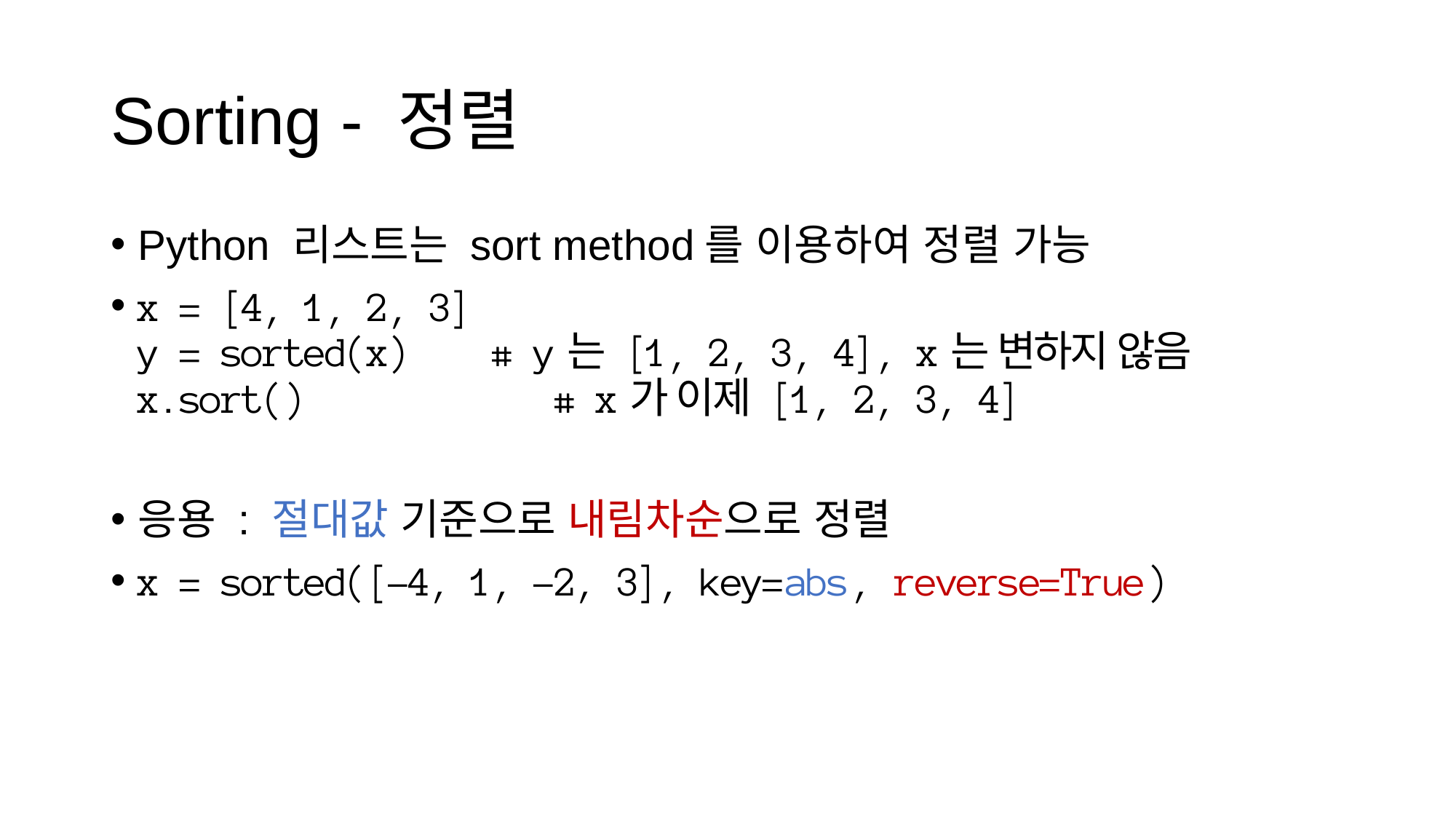

# Sorting - 정렬
Python 리스트는 sort method를 이용하여 정렬 가능
x = [4, 1, 2, 3]
y = sorted(x)    # y는 [1, 2, 3, 4], x는 변하지 않음
x.sort()            # x가 이제 [1, 2, 3, 4]

응용 : 절대값 기준으로 내림차순으로 정렬
x = sorted([-4, 1, -2, 3], key=abs, reverse=True)